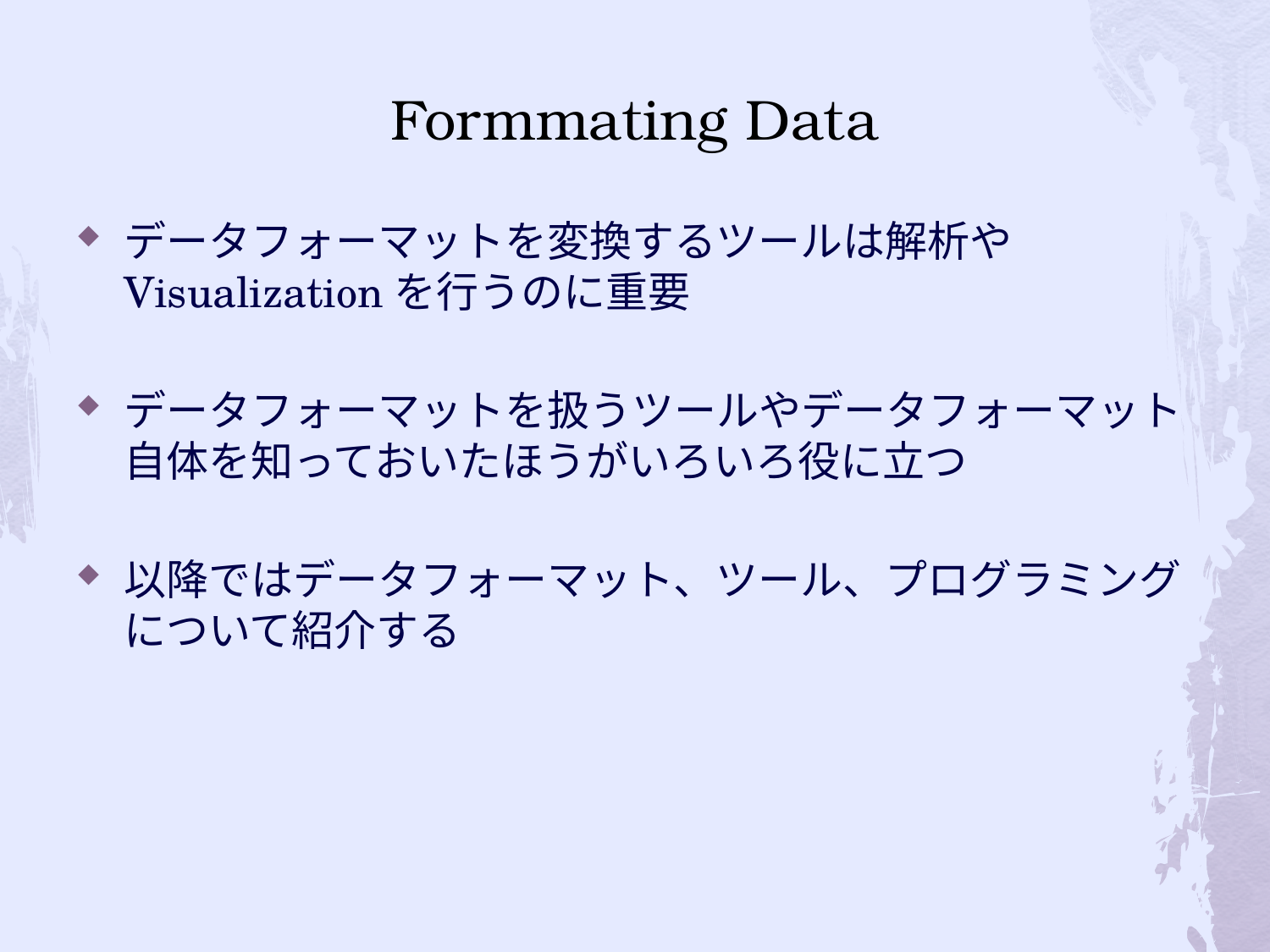

# Formmating Data
データフォーマットを変換するツールは解析やVisualizationを行うのに重要

データフォーマットを扱うツールやデータフォーマット自体を知っておいたほうがいろいろ役に立つ

以降ではデータフォーマット、ツール、プログラミングについて紹介する